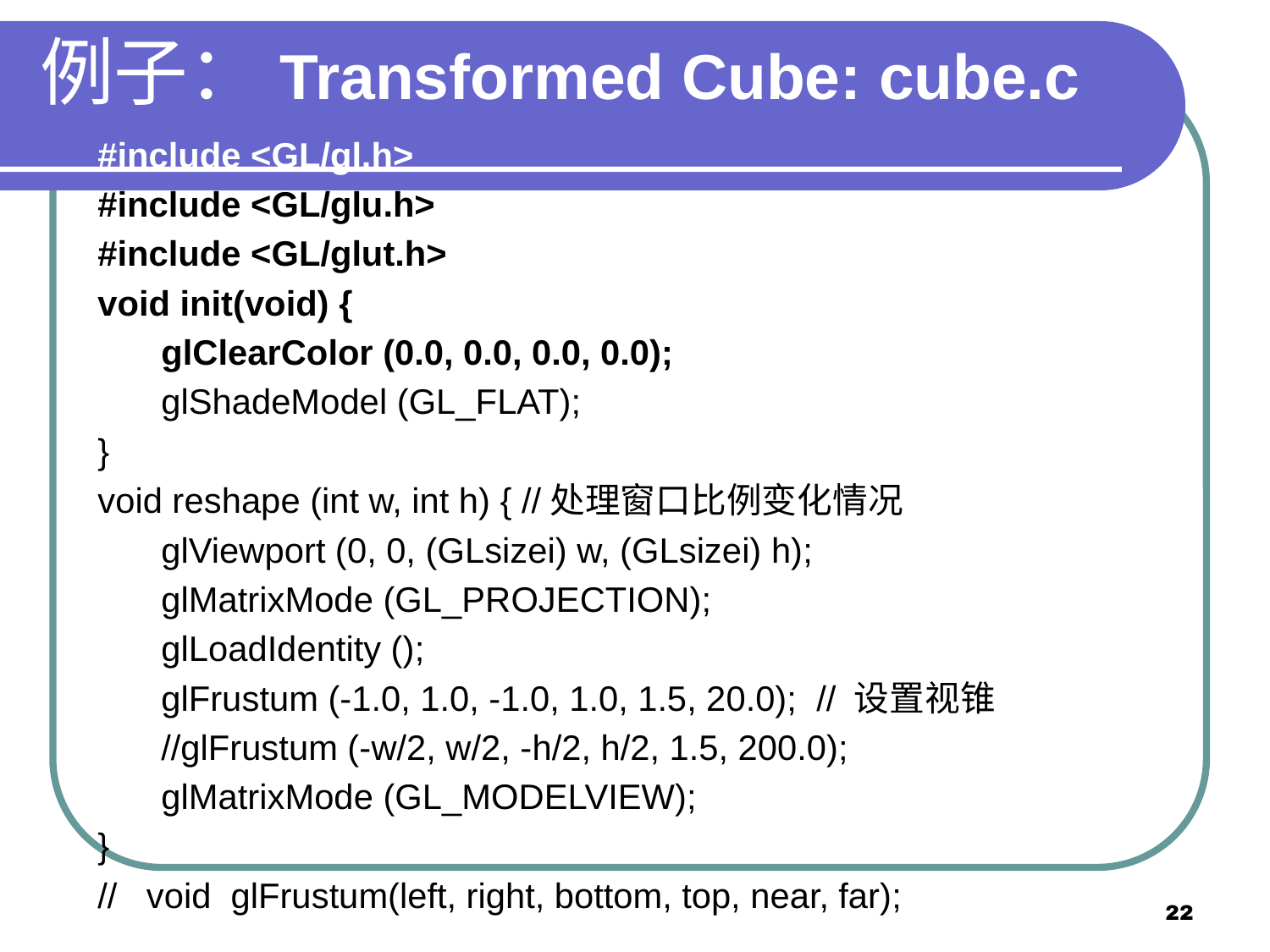

# 例子：Transformed Cube: cube.c
#include <GL/gl.h>
#include <GL/glu.h>
#include <GL/glut.h>
void init(void) {
glClearColor (0.0, 0.0, 0.0, 0.0);
glShadeModel (GL_FLAT);
}
void reshape (int w, int h) { //处理窗口比例变化情况
glViewport (0, 0, (GLsizei) w, (GLsizei) h);
glMatrixMode (GL_PROJECTION);
glLoadIdentity ();
glFrustum (-1.0, 1.0, -1.0, 1.0, 1.5, 20.0);  // 设置视锥
//glFrustum (-w/2, w/2, -h/2, h/2, 1.5, 200.0);
glMatrixMode (GL_MODELVIEW);
}
//   void  glFrustum(left, right, bottom, top, near, far);
22